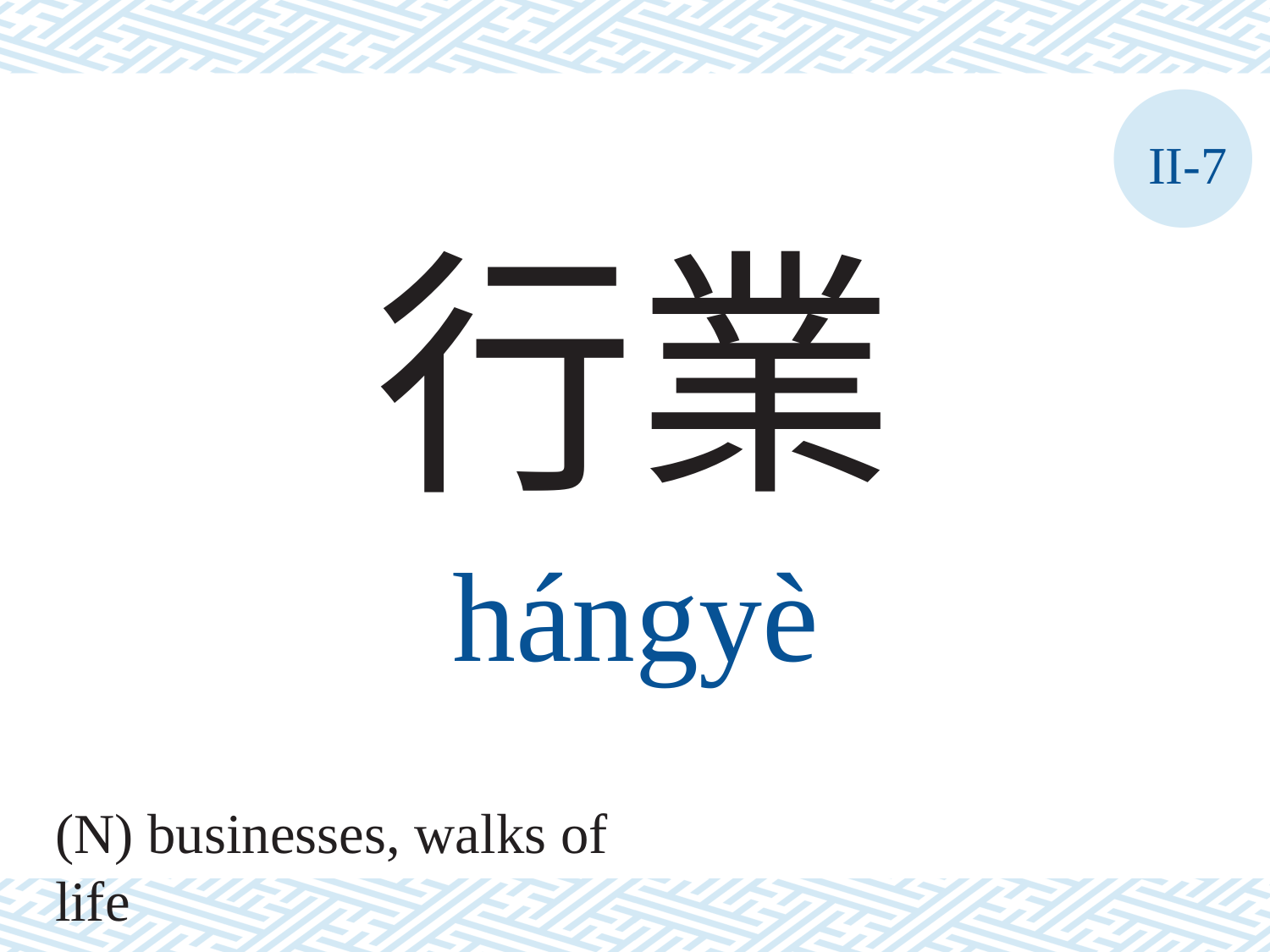

II-7
行業
hángyè
(N) businesses, walks of life